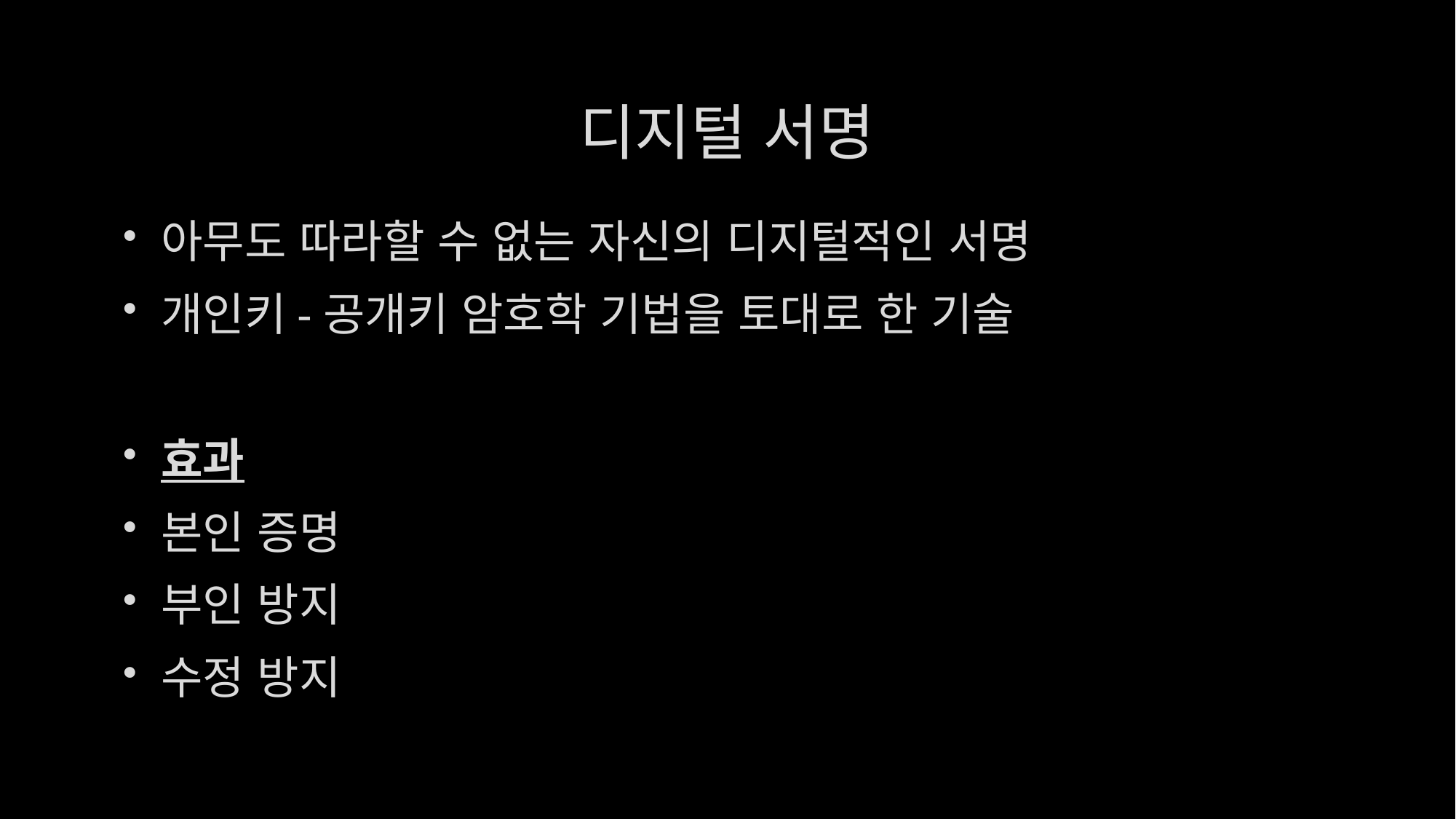

# 디지털 서명
아무도 따라할 수 없는 자신의 디지털적인 서명
개인키-공개키 암호학 기법을 토대로 한 기술

효과
본인 증명
부인 방지
수정 방지